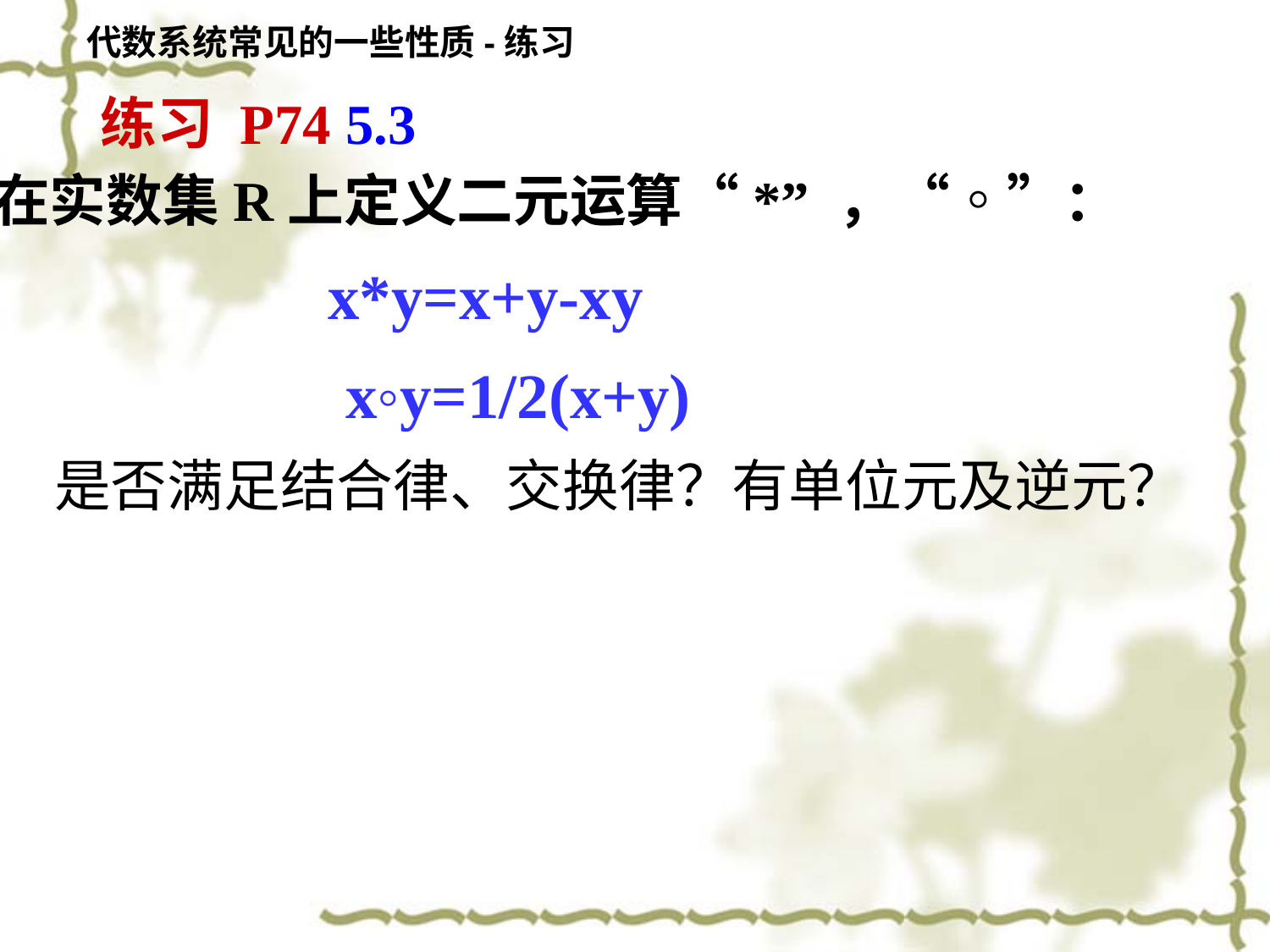

代数系统常见的一些性质-练习
练习 P74 5.3
在实数集R上定义二元运算“*” ，“◦”：
x*y=x+y-xy
x◦y=1/2(x+y)
是否满足结合律、交换律？有单位元及逆元？